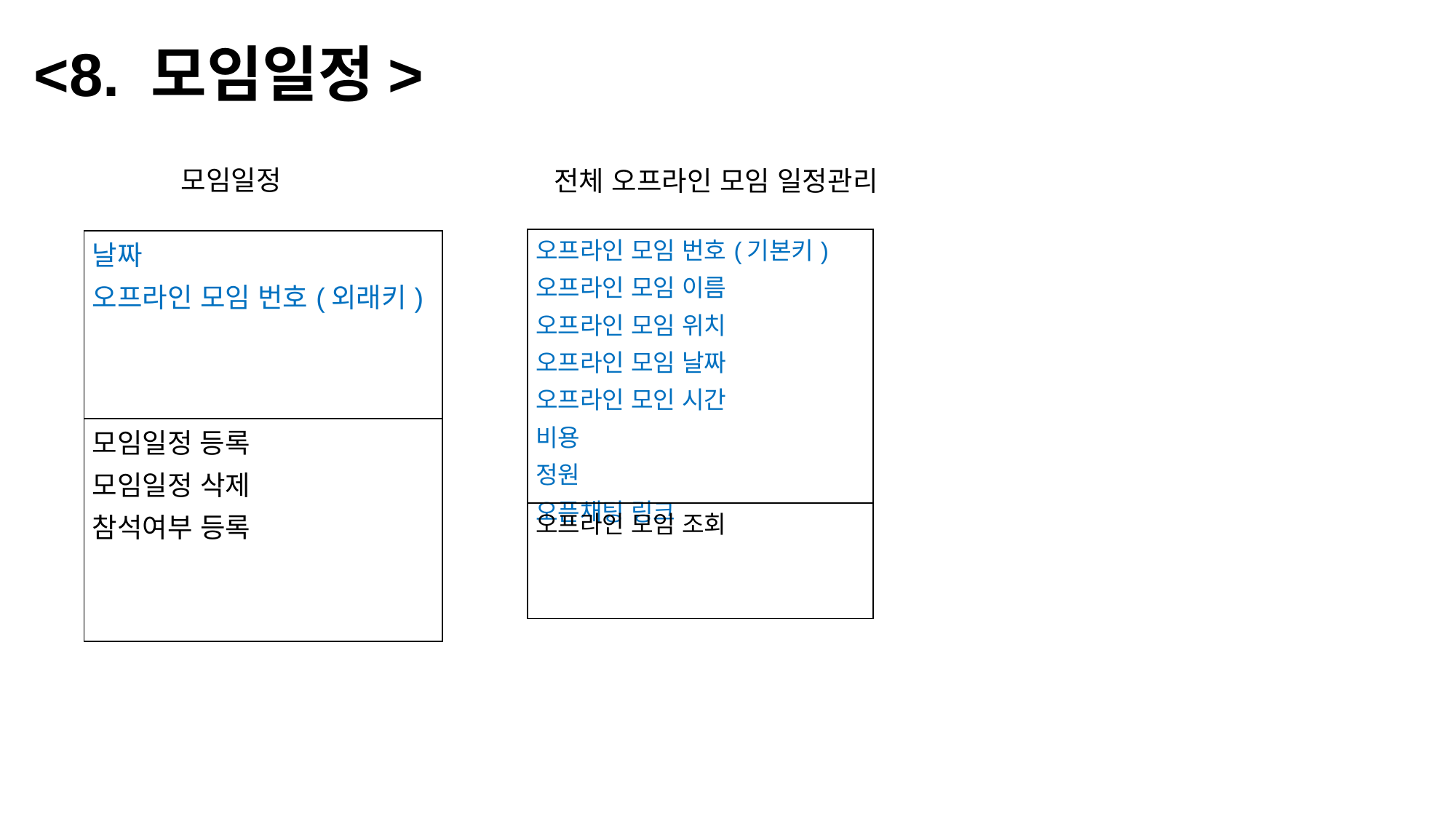

# <8. 모임일정>
모임일정
 전체 오프라인 모임 일정관리
| 오프라인 모임 번호(기본키) 오프라인 모임 이름 오프라인 모임 위치 오프라인 모임 날짜 오프라인 모인 시간 비용 정원 오픈채팅 링크 |
| --- |
| 오프라인 모임 조회 |
| 날짜 오프라인 모임 번호(외래키) |
| --- |
| 모임일정 등록 모임일정 삭제 참석여부 등록 |